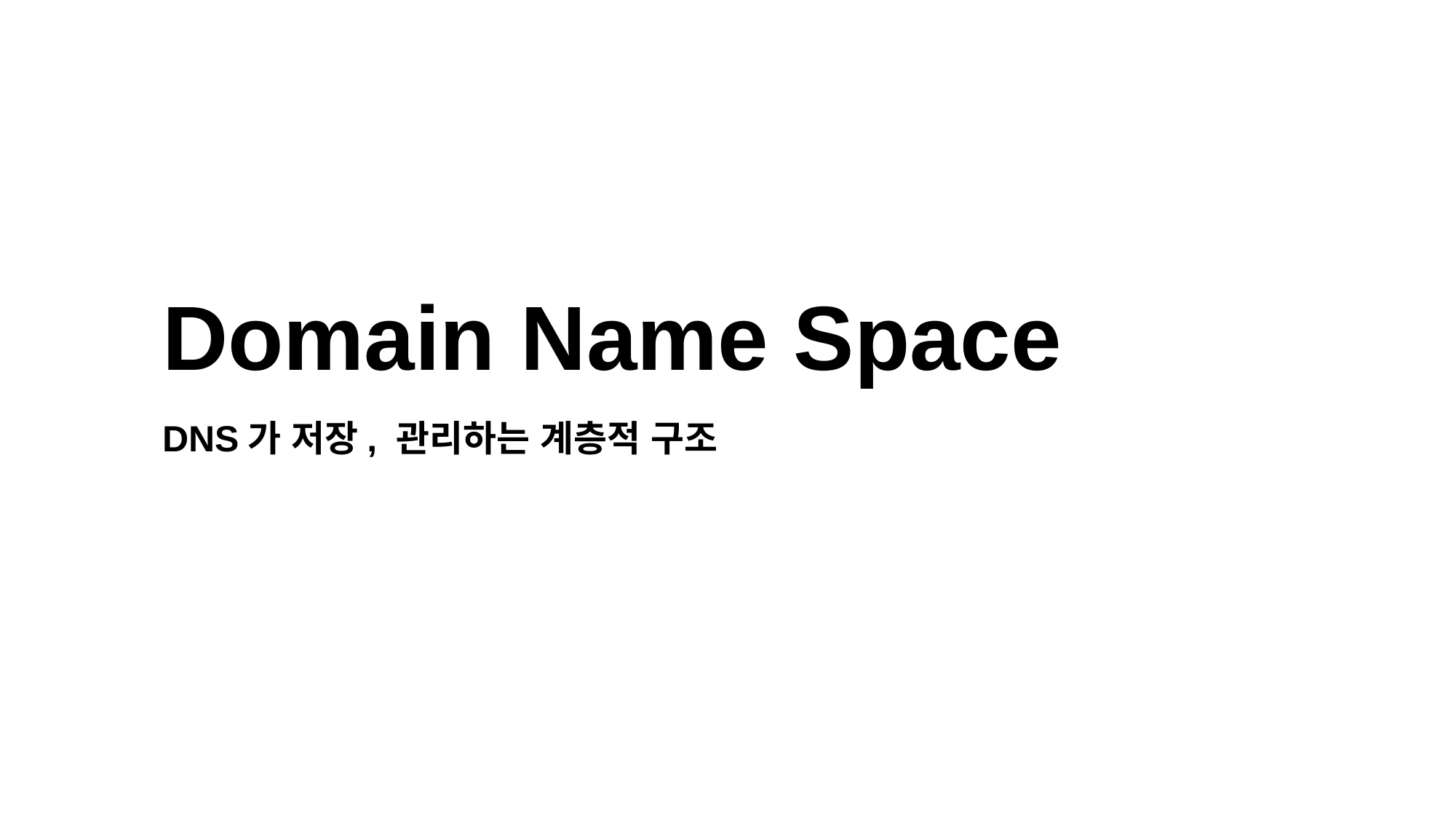

# Domain Name Space
DNS가 저장, 관리하는 계층적 구조